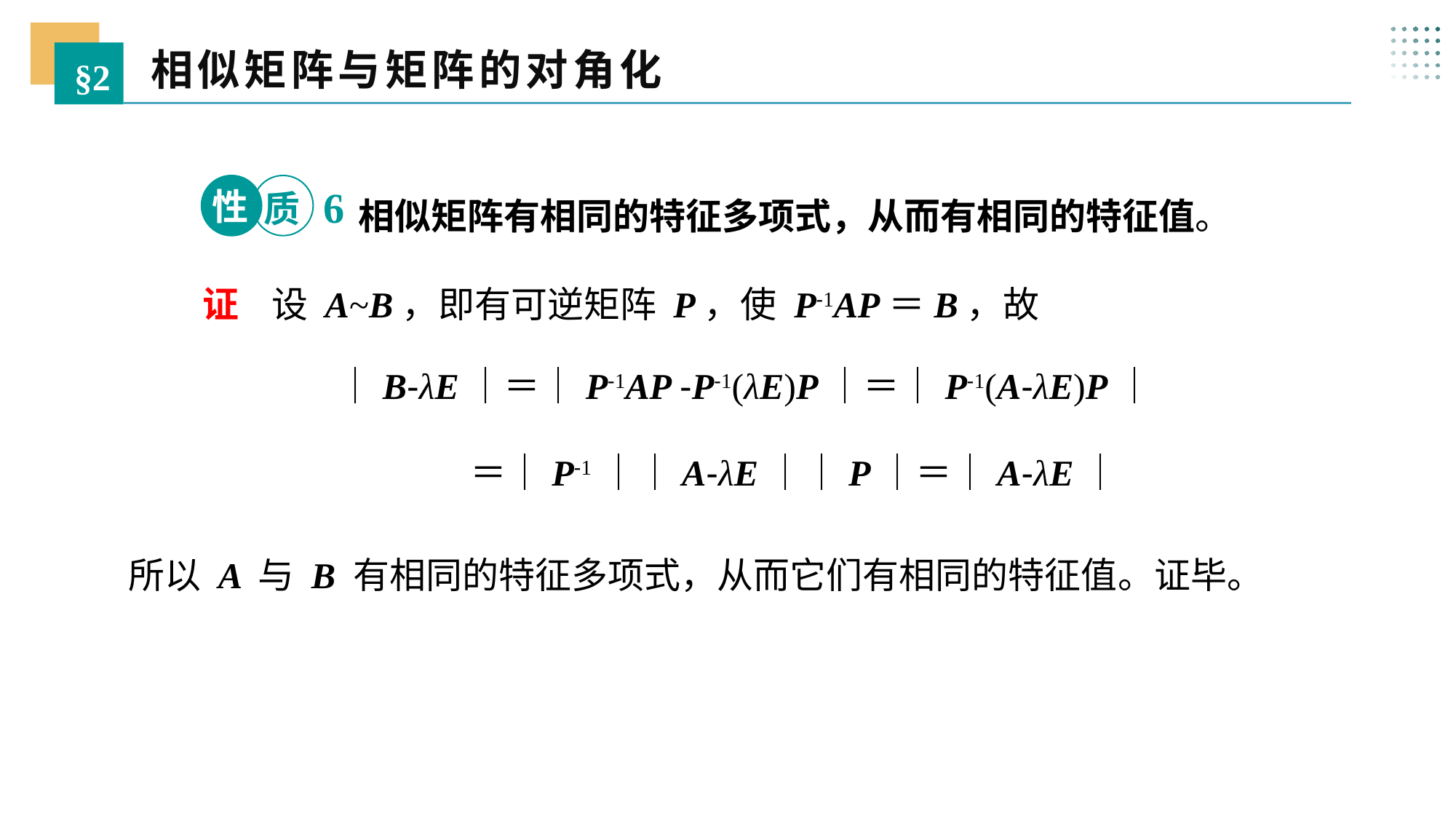

相似矩阵与矩阵的对角化
§2
                           相似矩阵有相同的特征多项式，从而有相同的特征值。

性

6
质
        证    设 A~B，即有可逆矩阵 P，使 P-1AP＝B，故
｜B-λE｜＝｜P-1AP -P-1(λE)P｜＝｜P-1(A-λE)P｜
           ＝｜P-1｜｜A-λE｜｜P｜＝｜A-λΕ｜
所以 A 与 B 有相同的特征多项式，从而它们有相同的特征值。证毕。